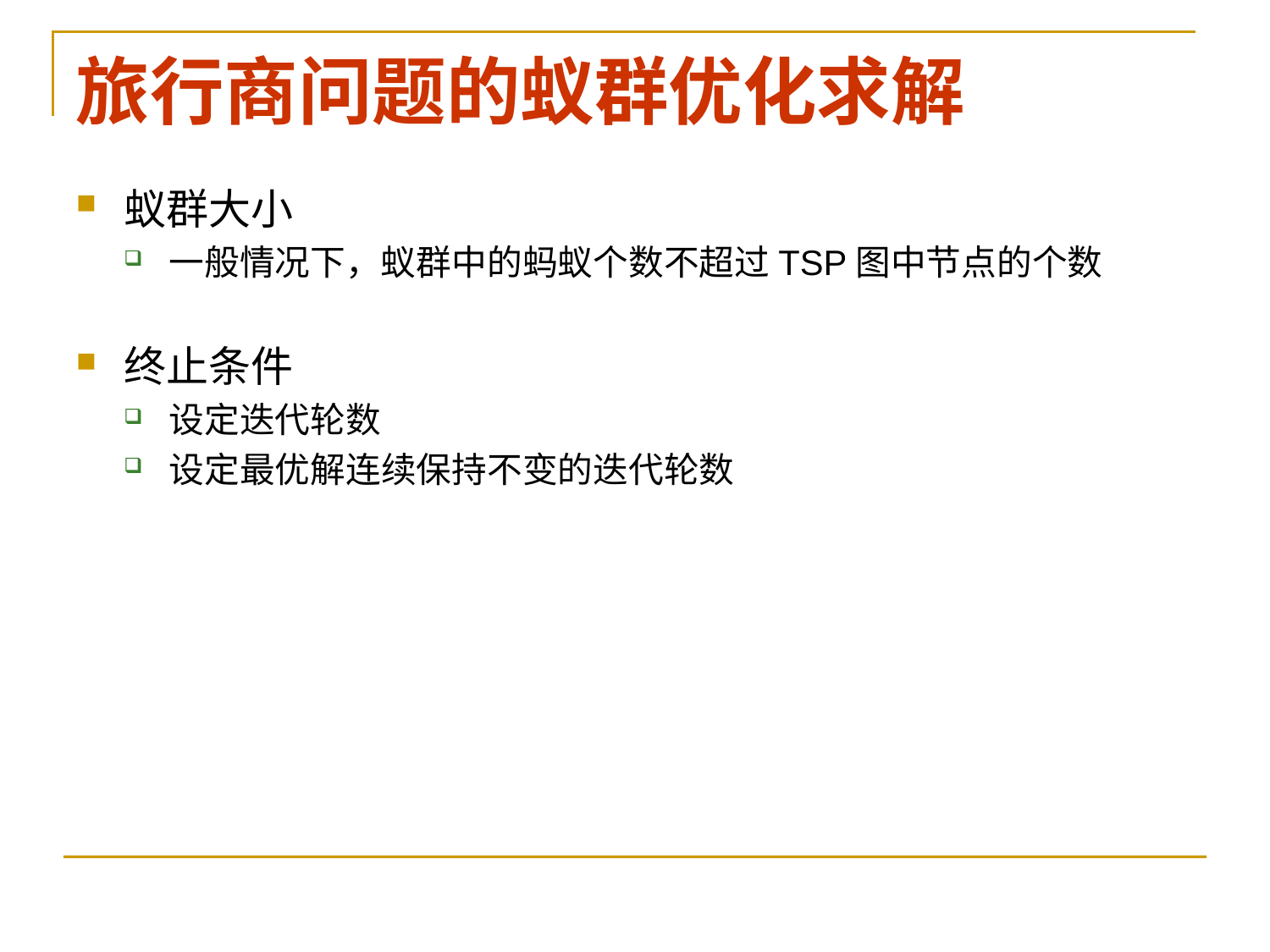

旅行商问题的蚁群优化求解
蚁群大小
一般情况下，蚁群中的蚂蚁个数不超过TSP图中节点的个数

终止条件
设定迭代轮数
设定最优解连续保持不变的迭代轮数